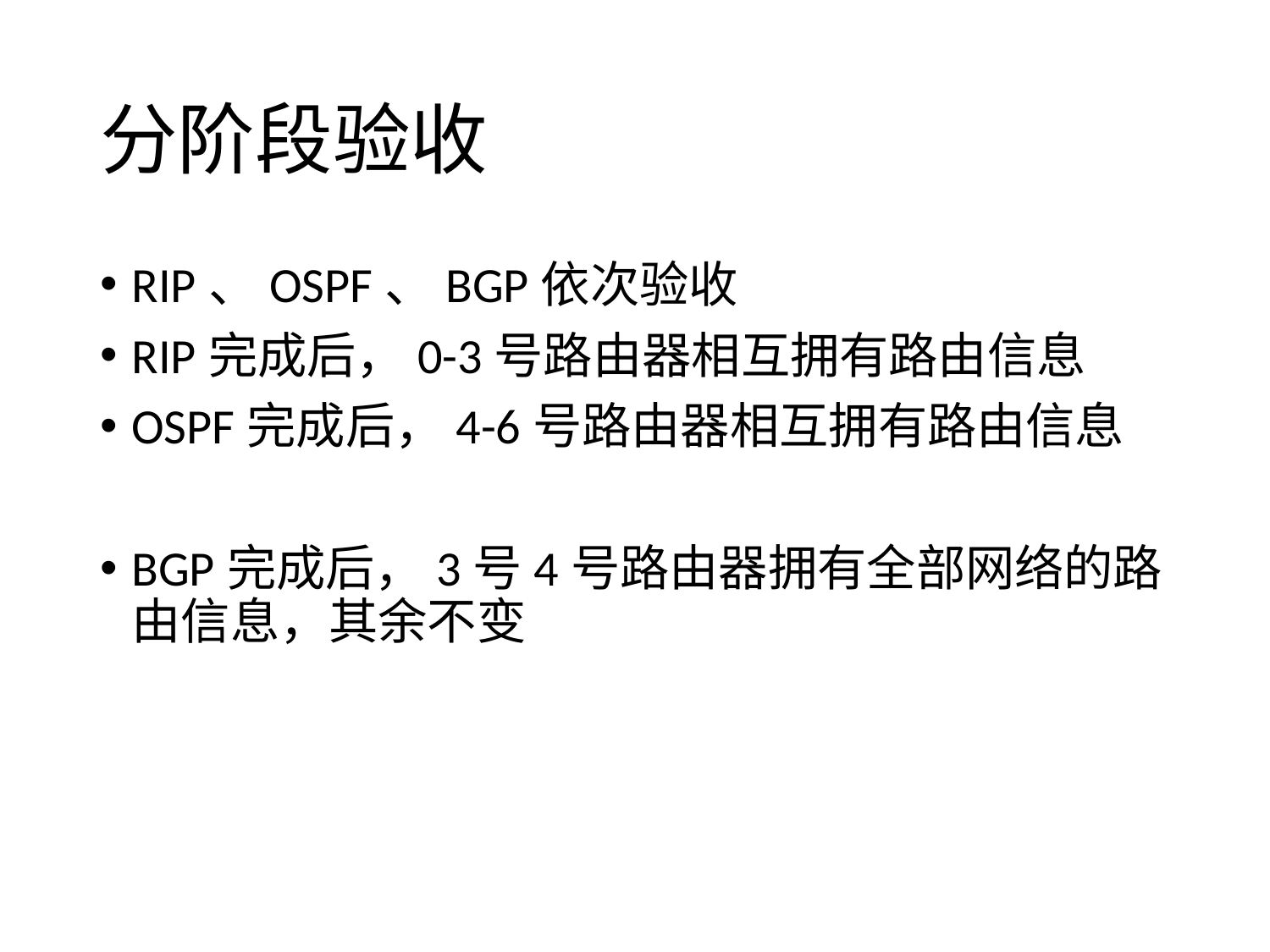

# 分阶段验收
RIP、OSPF、BGP依次验收
RIP完成后，0-3号路由器相互拥有路由信息
OSPF完成后，4-6号路由器相互拥有路由信息

BGP完成后，3号4号路由器拥有全部网络的路由信息，其余不变